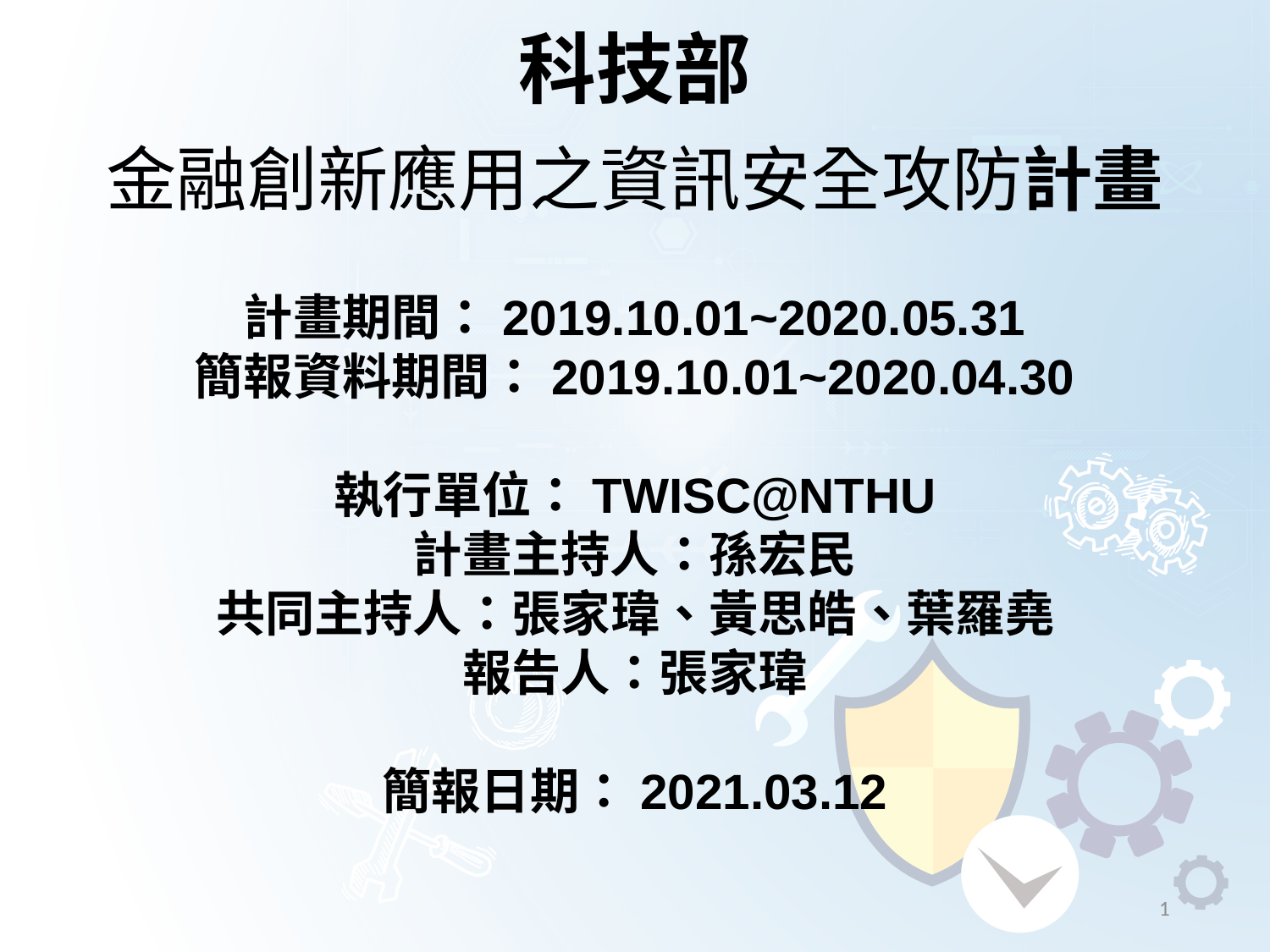

科技部
金融創新應用之資訊安全攻防計畫
計畫期間：2019.10.01~2020.05.31
簡報資料期間：2019.10.01~2020.04.30

執行單位：TWISC@NTHU
計畫主持人：孫宏民
共同主持人：張家瑋、黃思皓、葉羅堯
報告人：張家瑋

簡報日期：2021.03.12
1